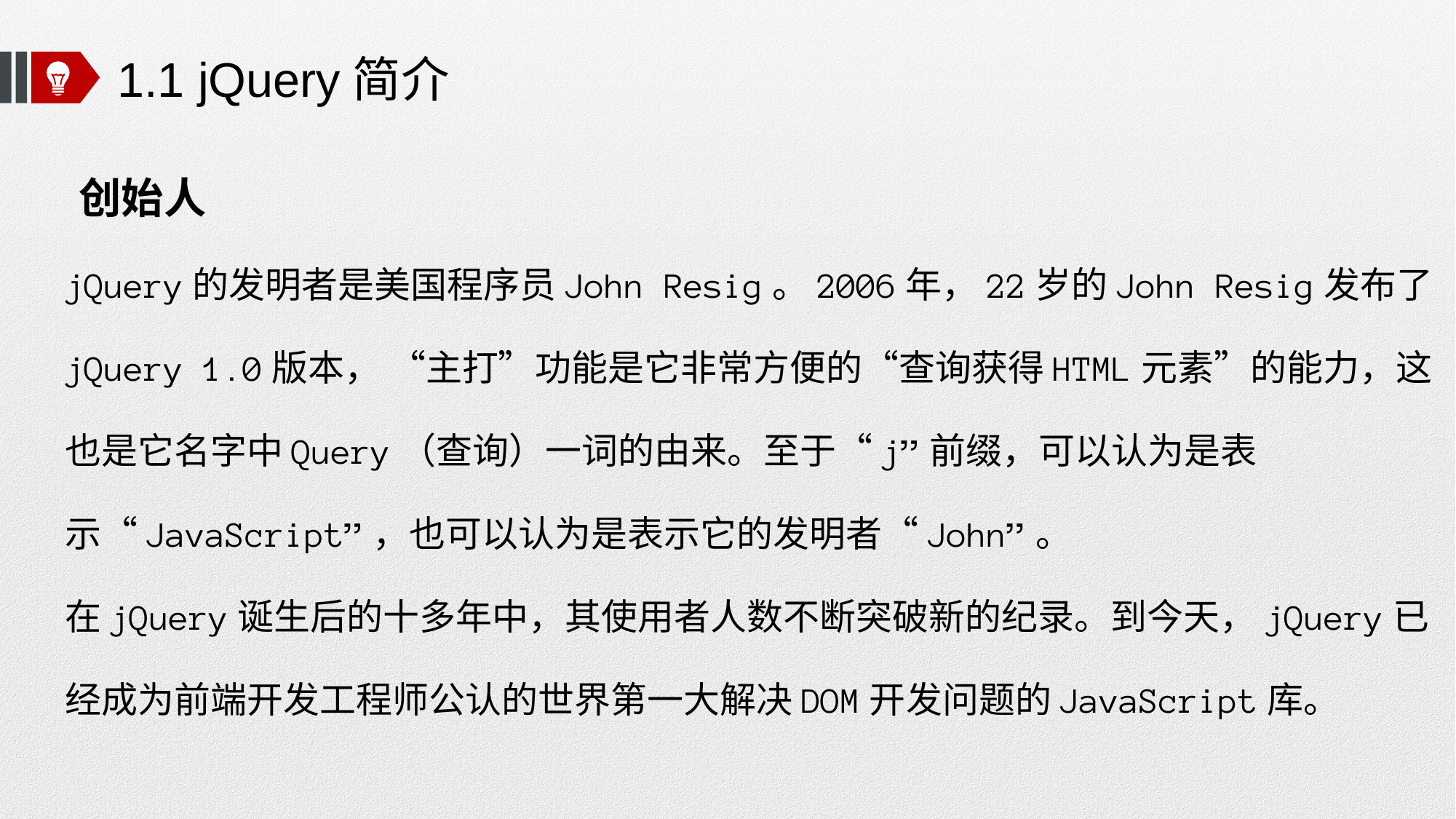

# 1.1 jQuery简介

 创始人
jQuery的发明者是美国程序员John Resig。2006年，22岁的John Resig发布了jQuery 1.0版本， “主打”功能是它非常方便的“查询获得HTML元素”的能力，这也是它名字中Query（查询）一词的由来。至于“j”前缀，可以认为是表示“JavaScript”，也可以认为是表示它的发明者“John”。
在jQuery诞生后的十多年中，其使用者人数不断突破新的纪录。到今天，jQuery已经成为前端开发工程师公认的世界第一大解决DOM开发问题的JavaScript库。